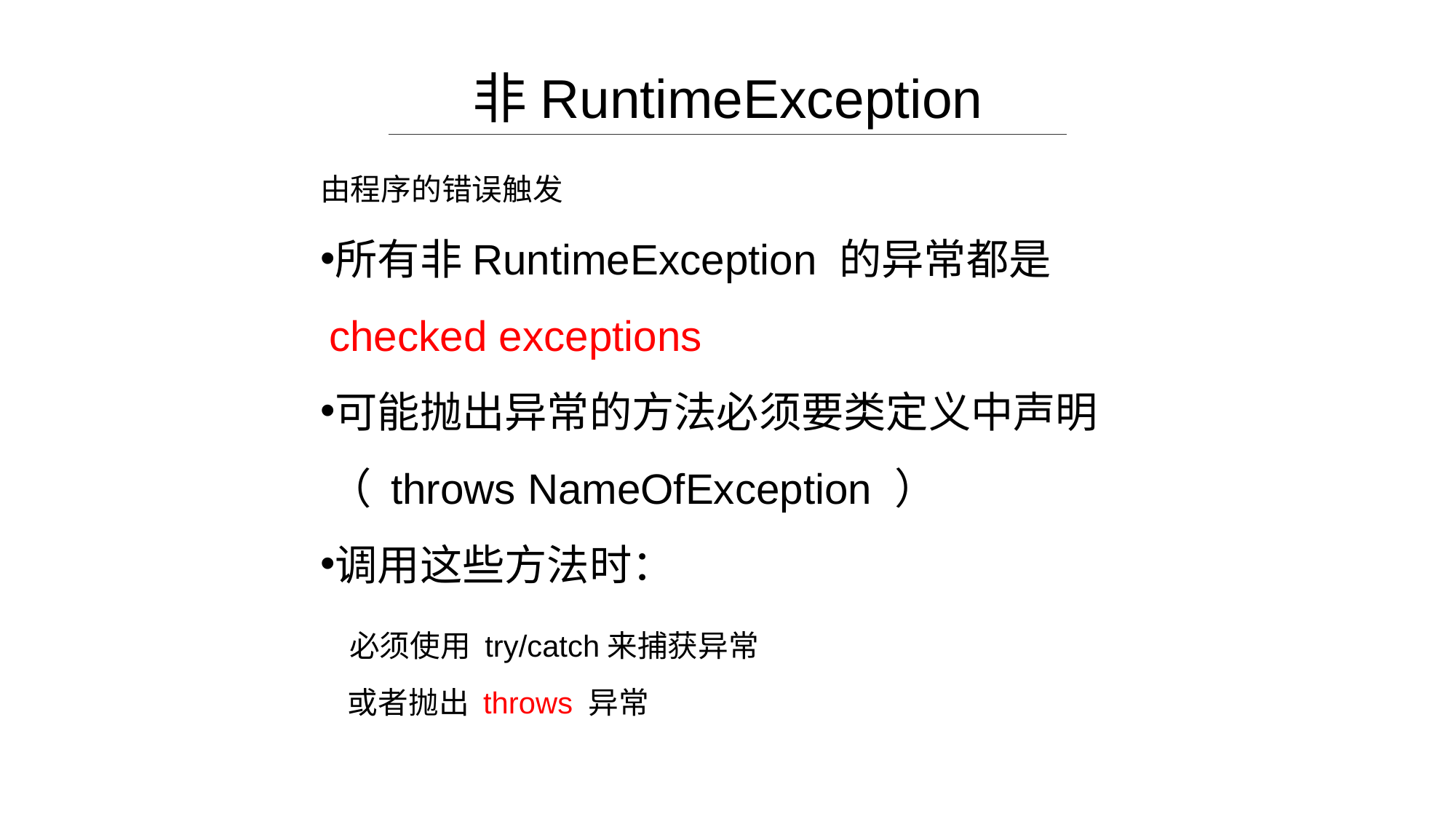

非RuntimeException
由程序的错误触发
所有非RuntimeException 的异常都是checked exceptions
可能抛出异常的方法必须要类定义中声明（ throws NameOfException ）
调用这些方法时：
  必须使用 try/catch来捕获异常
   或者抛出 throws 异常